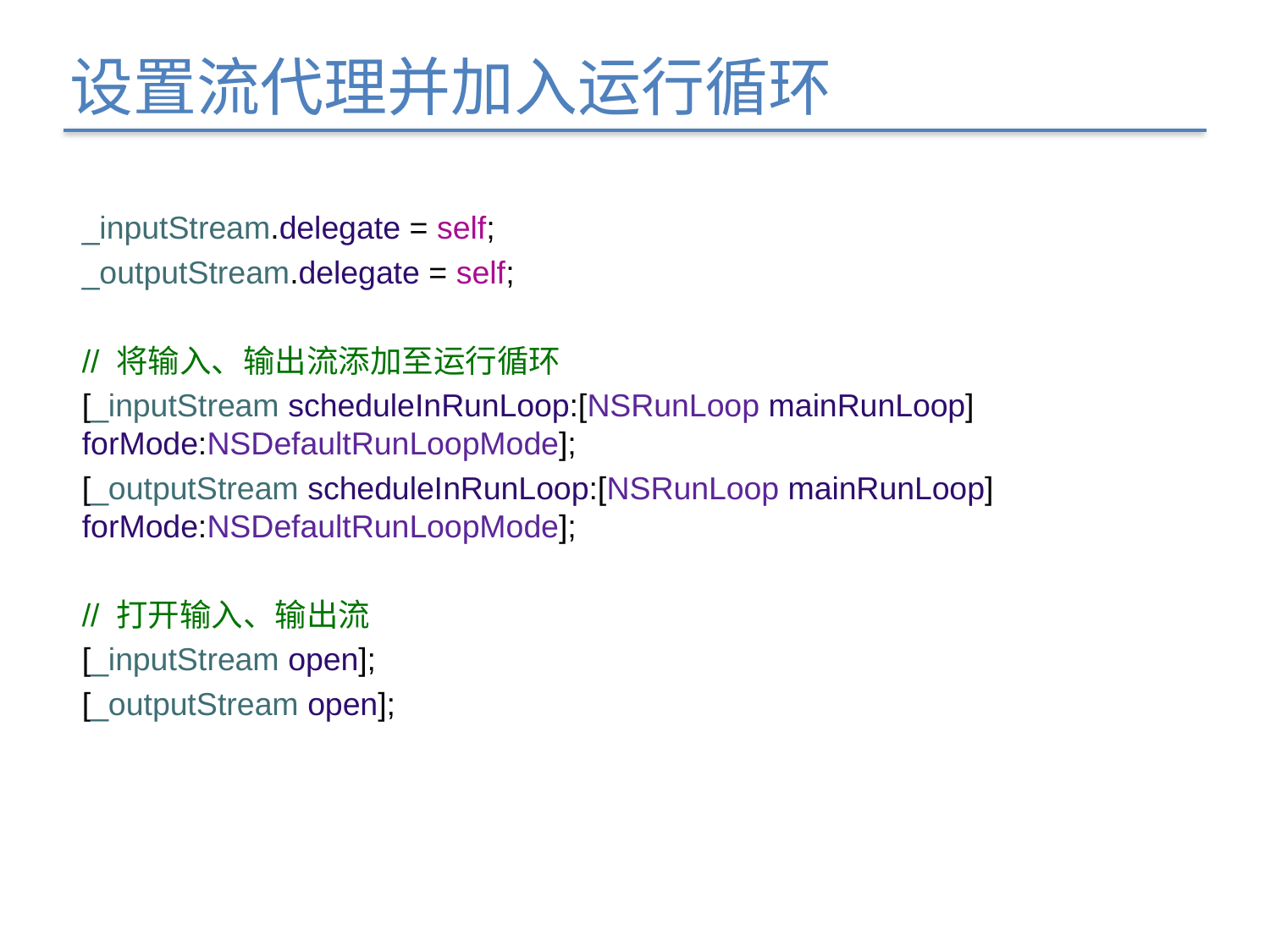

设置流代理并加入运行循环
_inputStream.delegate = self;
_outputStream.delegate = self;

// 将输入、输出流添加至运行循环
[_inputStream scheduleInRunLoop:[NSRunLoop mainRunLoop] forMode:NSDefaultRunLoopMode];
[_outputStream scheduleInRunLoop:[NSRunLoop mainRunLoop] forMode:NSDefaultRunLoopMode];

// 打开输入、输出流
[_inputStream open];
[_outputStream open];